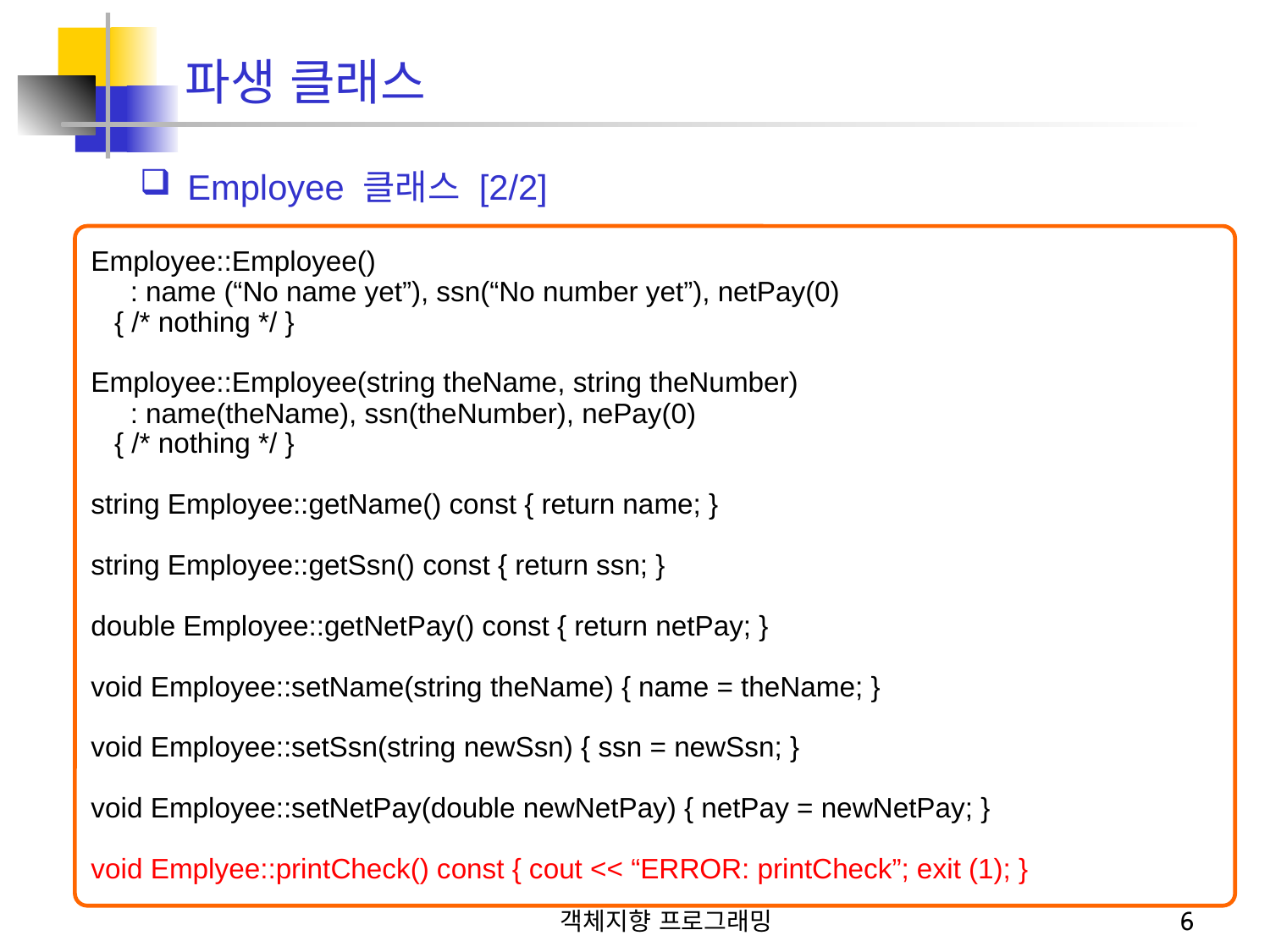

파생 클래스
Employee 클래스 [2/2]
Employee::Employee()
     : name (“No name yet”), ssn(“No number yet”), netPay(0)
   { /* nothing */ }

Employee::Employee(string theName, string theNumber)
     : name(theName), ssn(theNumber), nePay(0)
   { /* nothing */ }

string Employee::getName() const { return name; }

string Employee::getSsn() const { return ssn; }

double Employee::getNetPay() const { return netPay; }

void Employee::setName(string theName) { name = theName; }

void Employee::setSsn(string newSsn) { ssn = newSsn; }

void Employee::setNetPay(double newNetPay) { netPay = newNetPay; }

void Emplyee::printCheck() const { cout << “ERROR: printCheck”; exit (1); }
객체지향 프로그래밍
6